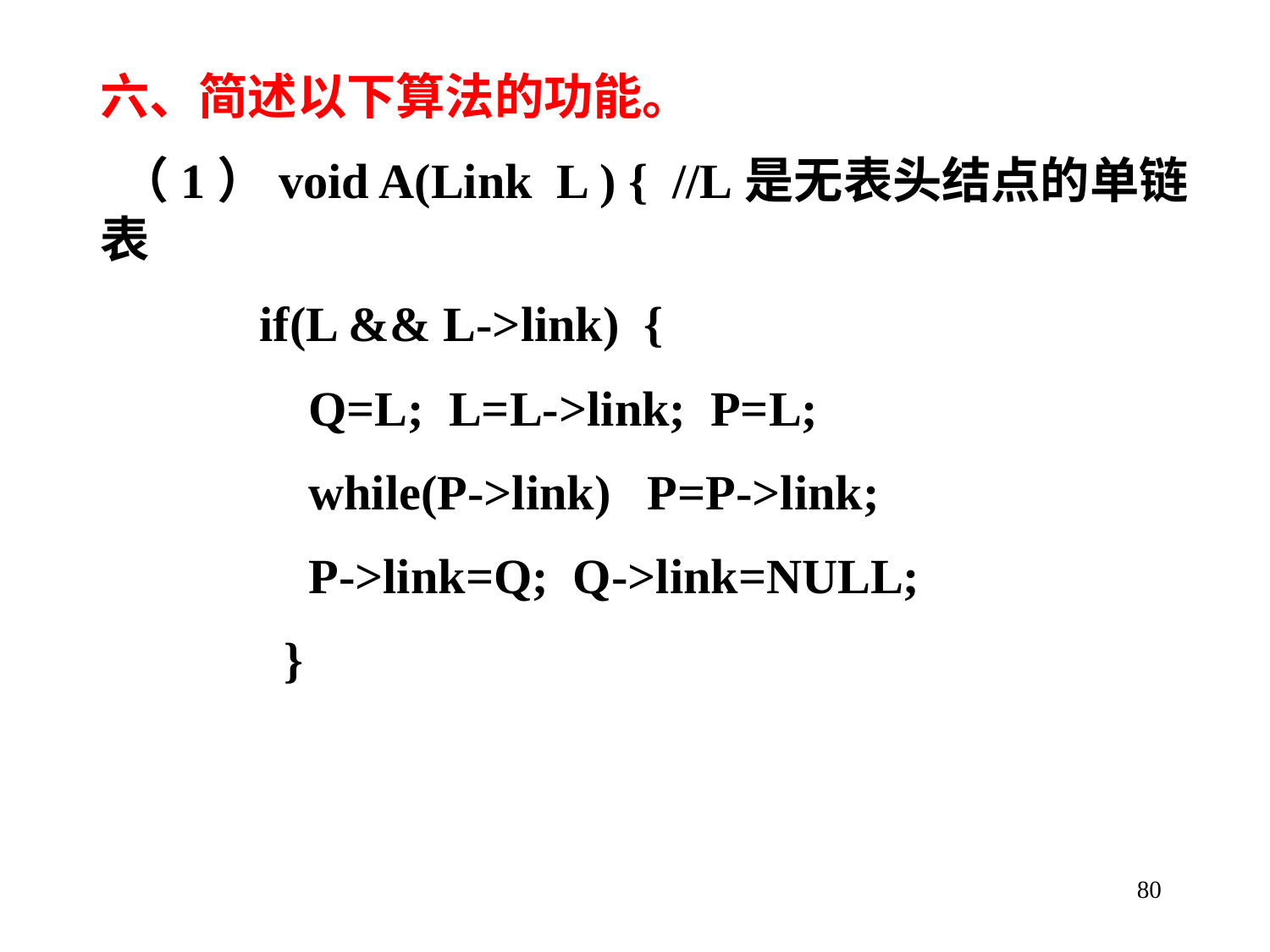

六、简述以下算法的功能。
 （1）void A(Link  L ) {  //L是无表头结点的单链表
             if(L && L->link)  {
                 Q=L;  L=L->link;  P=L;
                 while(P->link)   P=P->link;
                 P->link=Q;  Q->link=NULL;
               }
80